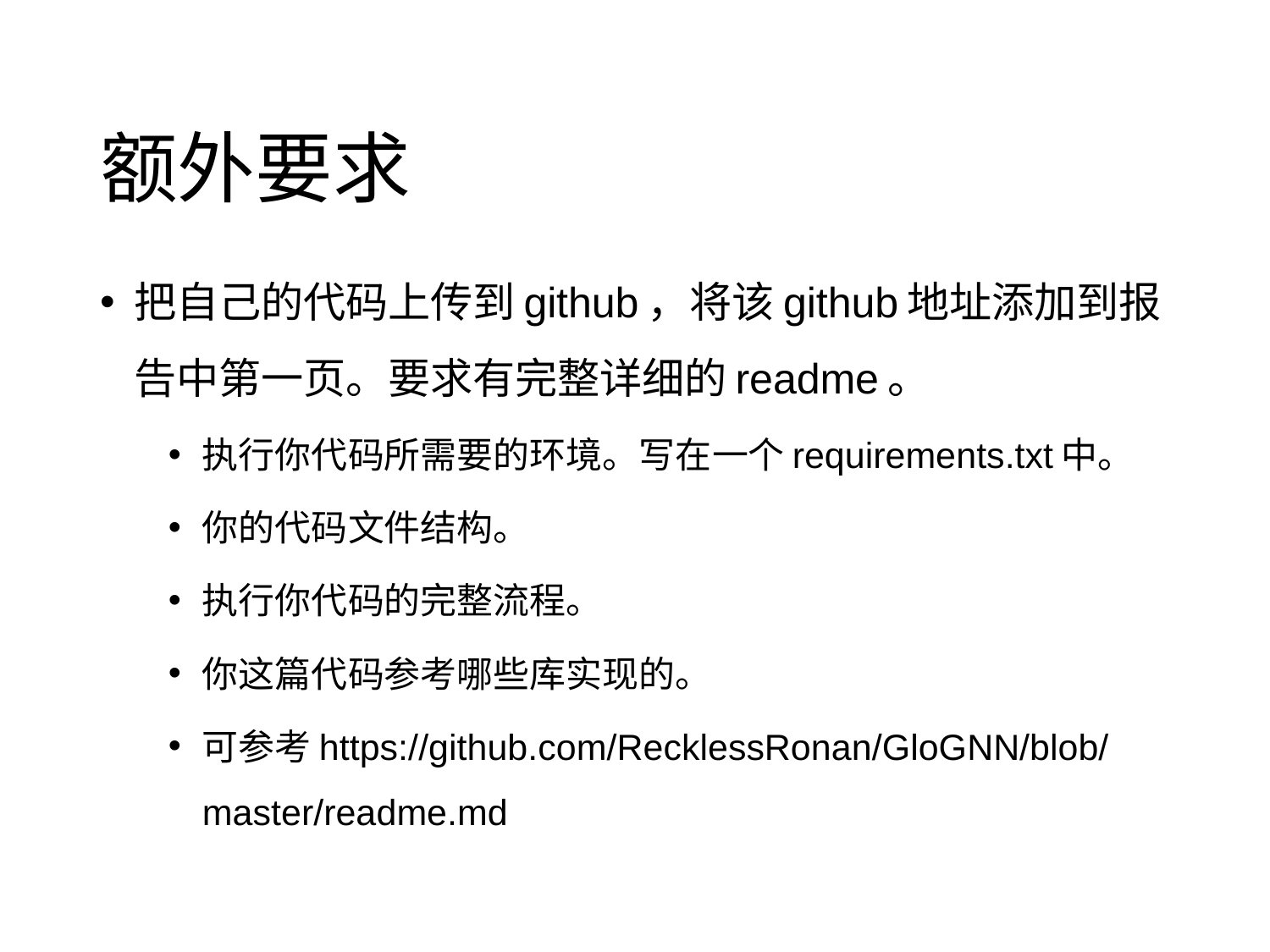

# 额外要求
把自己的代码上传到github，将该github地址添加到报告中第一页。要求有完整详细的readme。
执行你代码所需要的环境。写在一个requirements.txt中。
你的代码文件结构。
执行你代码的完整流程。
你这篇代码参考哪些库实现的。
可参考https://github.com/RecklessRonan/GloGNN/blob/master/readme.md